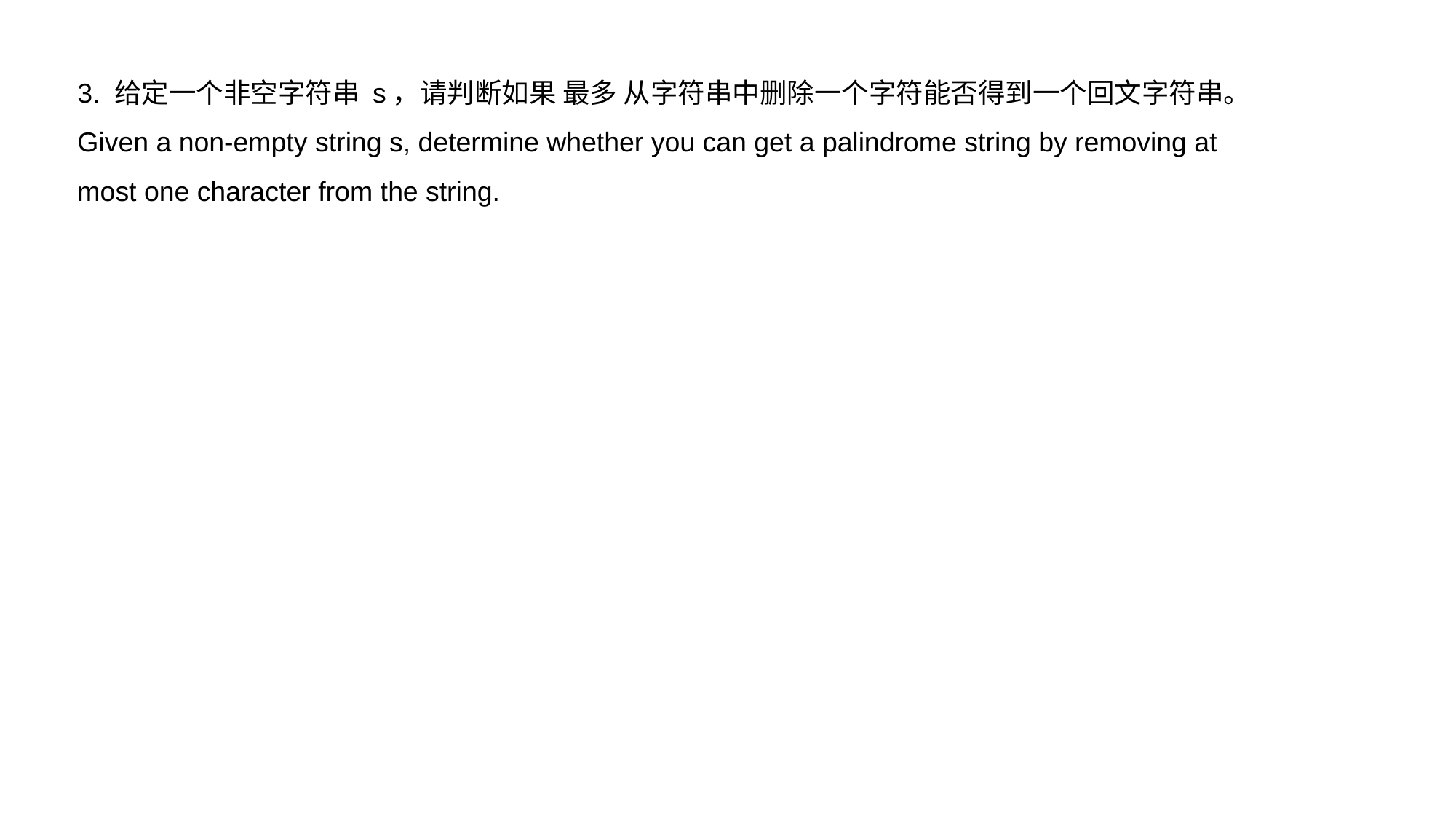

3. 给定一个非空字符串 s，请判断如果 最多 从字符串中删除一个字符能否得到一个回文字符串。
Given a non-empty string s, determine whether you can get a palindrome string by removing at most one character from the string.